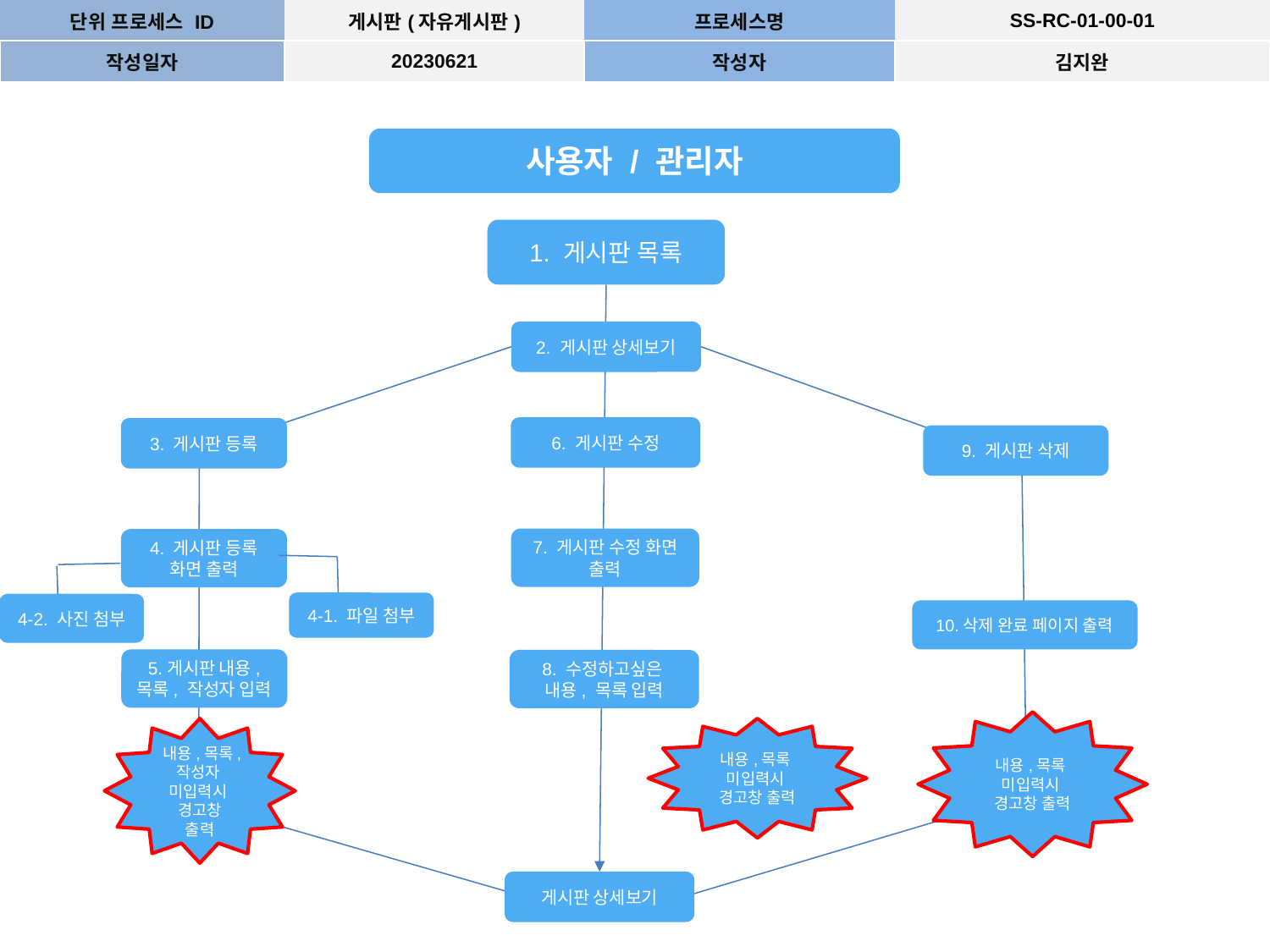

| 단위 프로세스 ID | 게시판(자유게시판) | 프로세스명 | SS-RC-01-00-01 |
| --- | --- | --- | --- |
| 작성일자 | 20230621 | 작성자 | 김지완 |
사용자 / 관리자
1. 게시판 목록
2. 게시판 상세보기
6. 게시판 수정
3. 게시판 등록
9. 게시판 삭제
7. 게시판 수정 화면 출력
4. 게시판 등록 화면 출력
4-1. 파일 첨부
4-2. 사진 첨부
10.삭제 완료 페이지 출력
5.게시판 내용, 목록, 작성자 입력
8. 수정하고싶은
내용, 목록 입력
내용,목록 미입력시 경고창 출력
내용,목록 미입력시 경고창 출력
내용,목록,작성자 미입력시 경고창 출력
게시판 상세보기